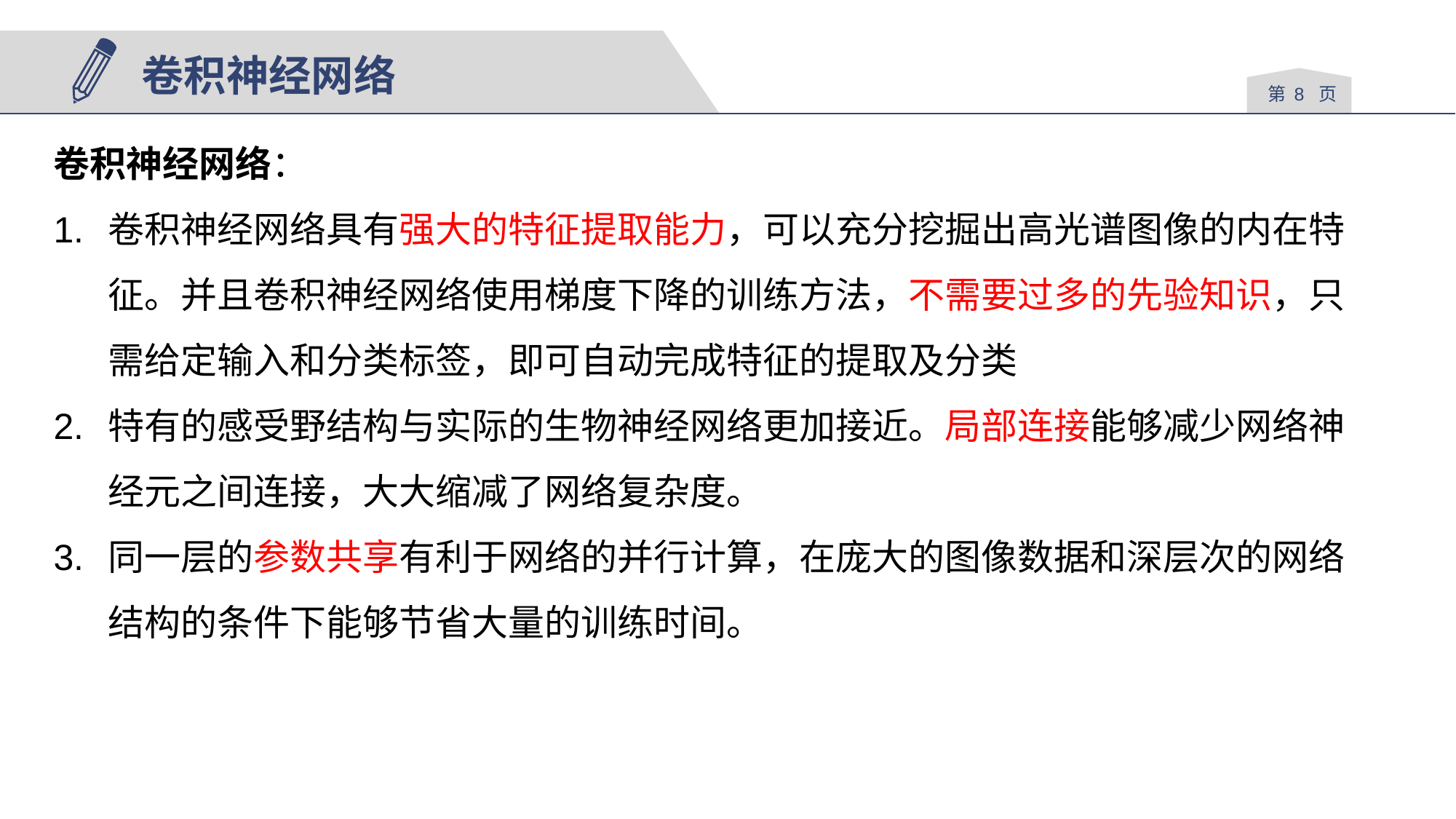

卷积神经网络

第 8  页
卷积神经网络：
卷积神经网络具有强大的特征提取能力，可以充分挖掘出高光谱图像的内在特征。并且卷积神经网络使用梯度下降的训练方法，不需要过多的先验知识，只需给定输入和分类标签，即可自动完成特征的提取及分类
特有的感受野结构与实际的生物神经网络更加接近。局部连接能够减少网络神经元之间连接，大大缩减了网络复杂度。
同一层的参数共享有利于网络的并行计算，在庞大的图像数据和深层次的网络结构的条件下能够节省大量的训练时间。